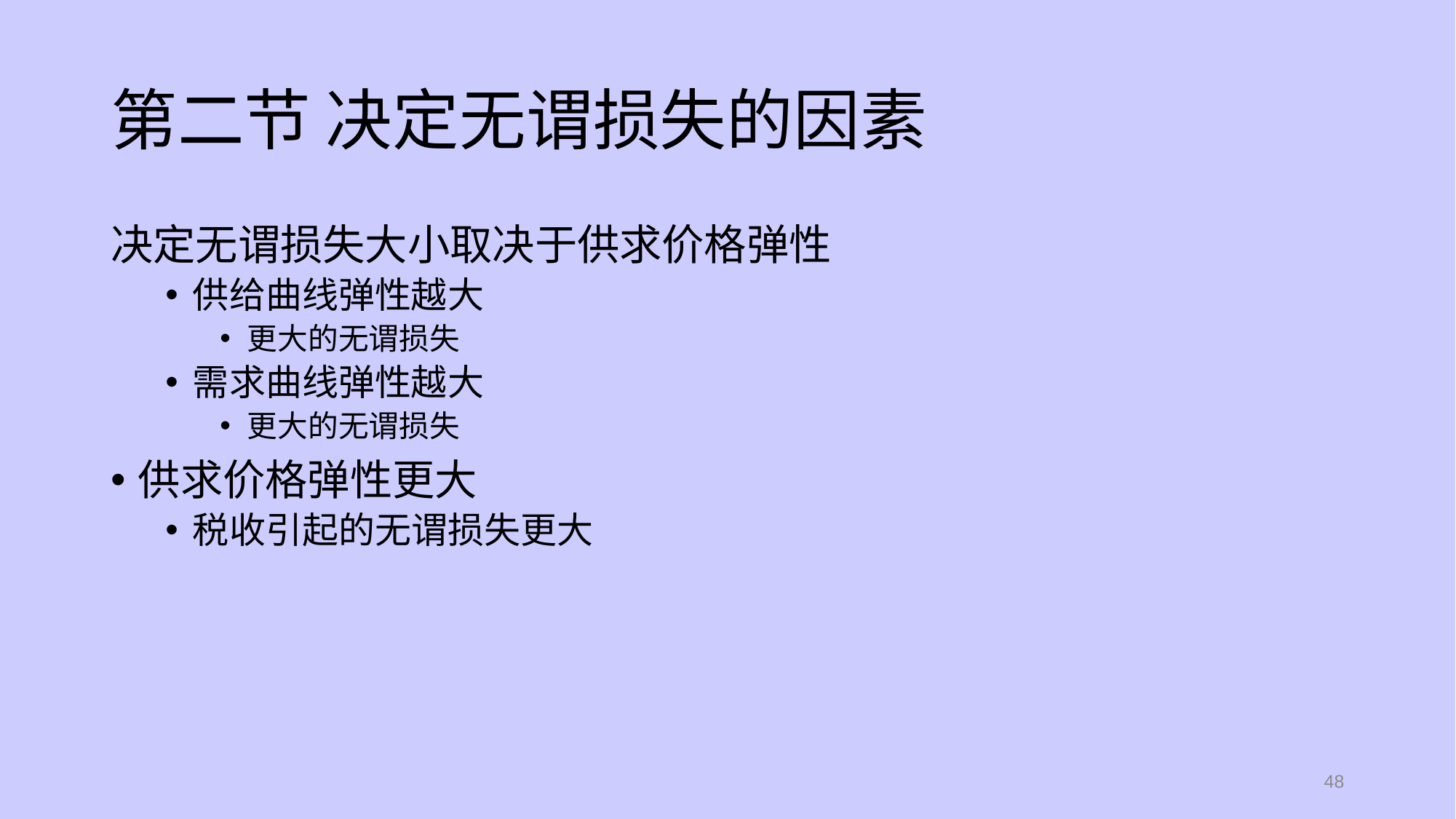

# 第二节 决定无谓损失的因素
决定无谓损失大小取决于供求价格弹性
供给曲线弹性越大
更大的无谓损失
需求曲线弹性越大
更大的无谓损失
供求价格弹性更大
税收引起的无谓损失更大

48